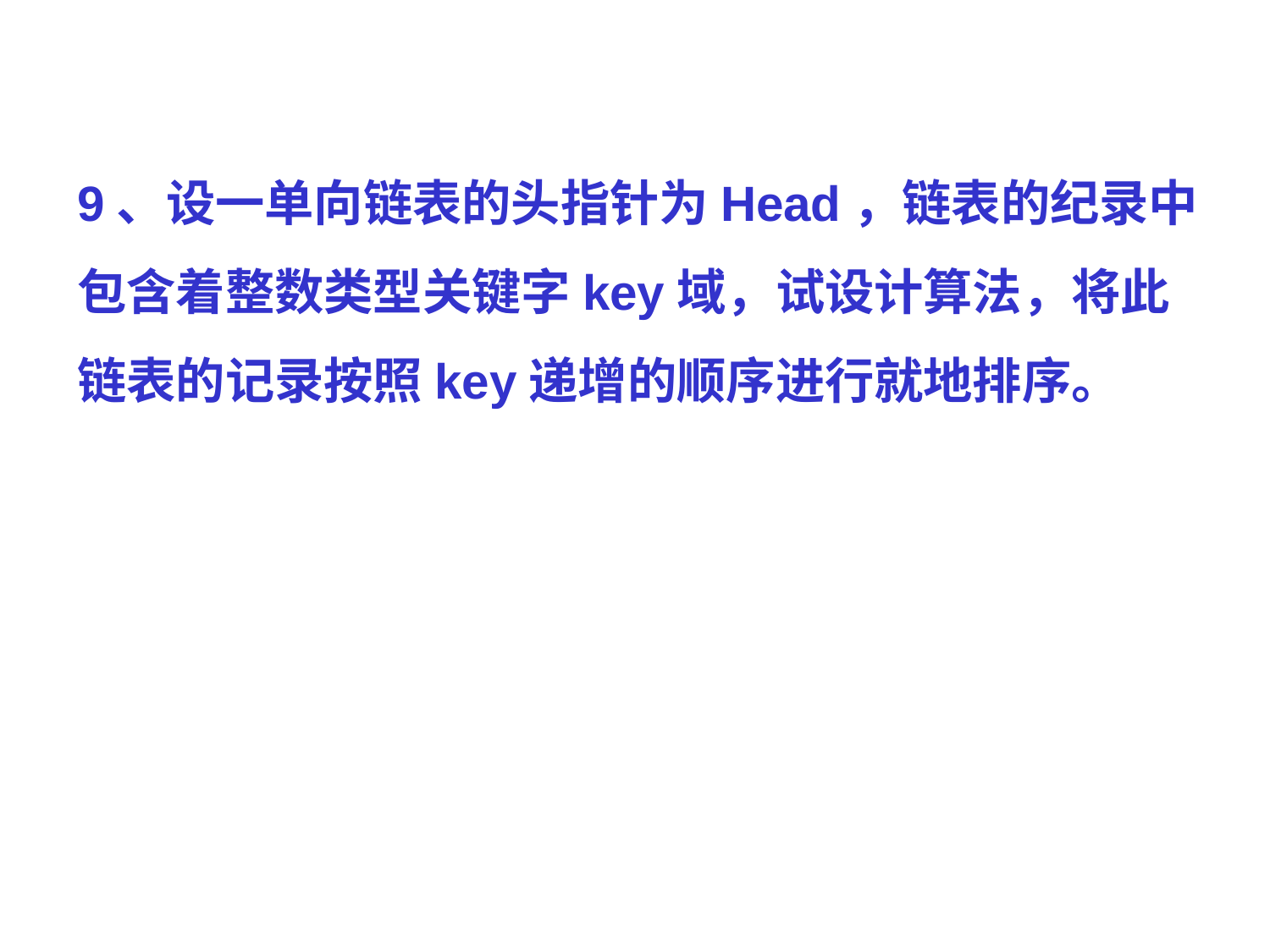

9、设一单向链表的头指针为Head，链表的纪录中包含着整数类型关键字key域，试设计算法，将此链表的记录按照key递增的顺序进行就地排序。